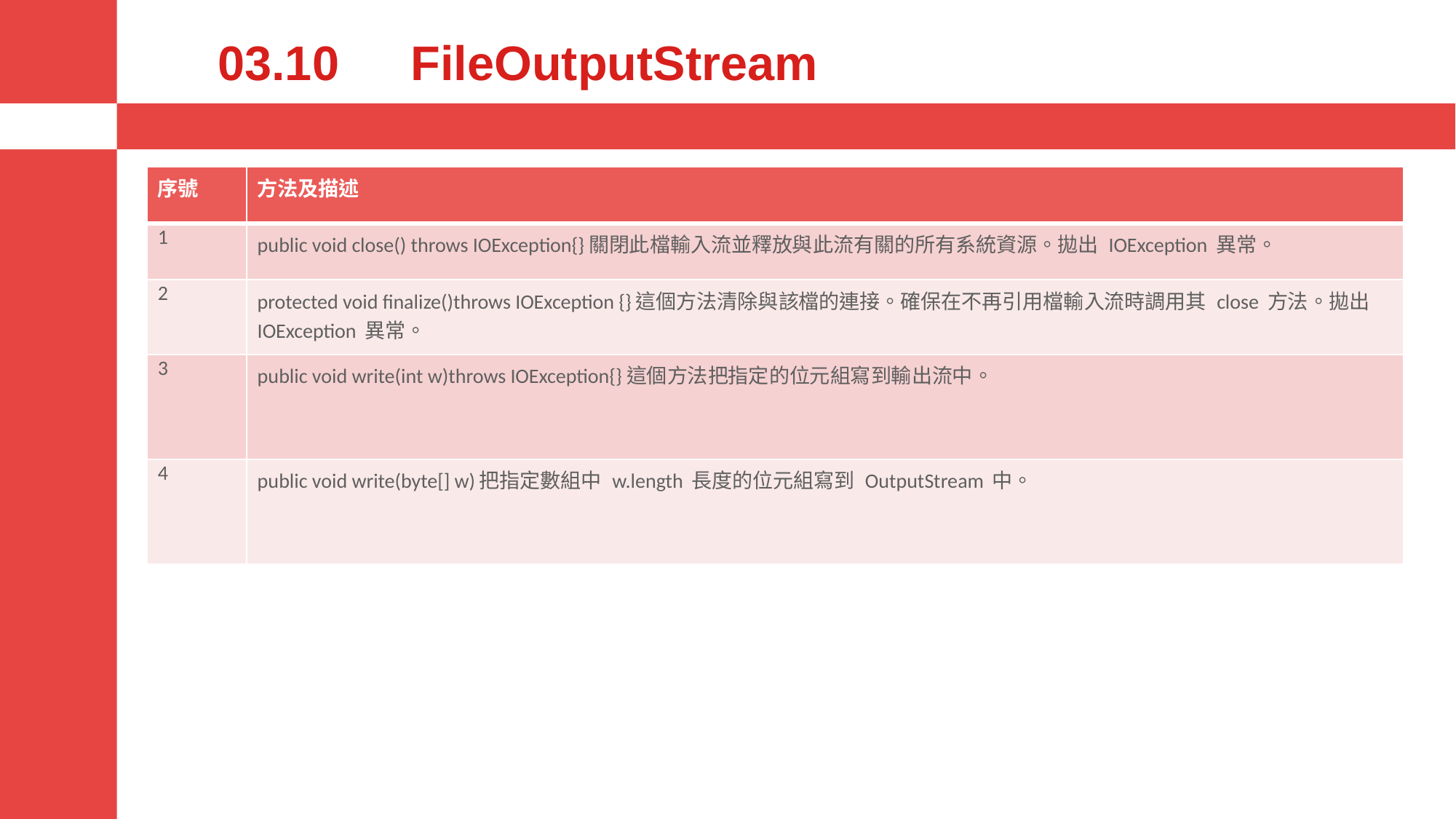

# 03.10　FileOutputStream
| 序號 | 方法及描述 |
| --- | --- |
| 1 | public void close() throws IOException{}關閉此檔輸入流並釋放與此流有關的所有系統資源。拋出 IOException 異常。 |
| 2 | protected void finalize()throws IOException {}這個方法清除與該檔的連接。確保在不再引用檔輸入流時調用其 close 方法。拋出 IOException 異常。 |
| 3 | public void write(int w)throws IOException{}這個方法把指定的位元組寫到輸出流中。 |
| 4 | public void write(byte[] w)把指定數組中 w.length 長度的位元組寫到 OutputStream 中。 |